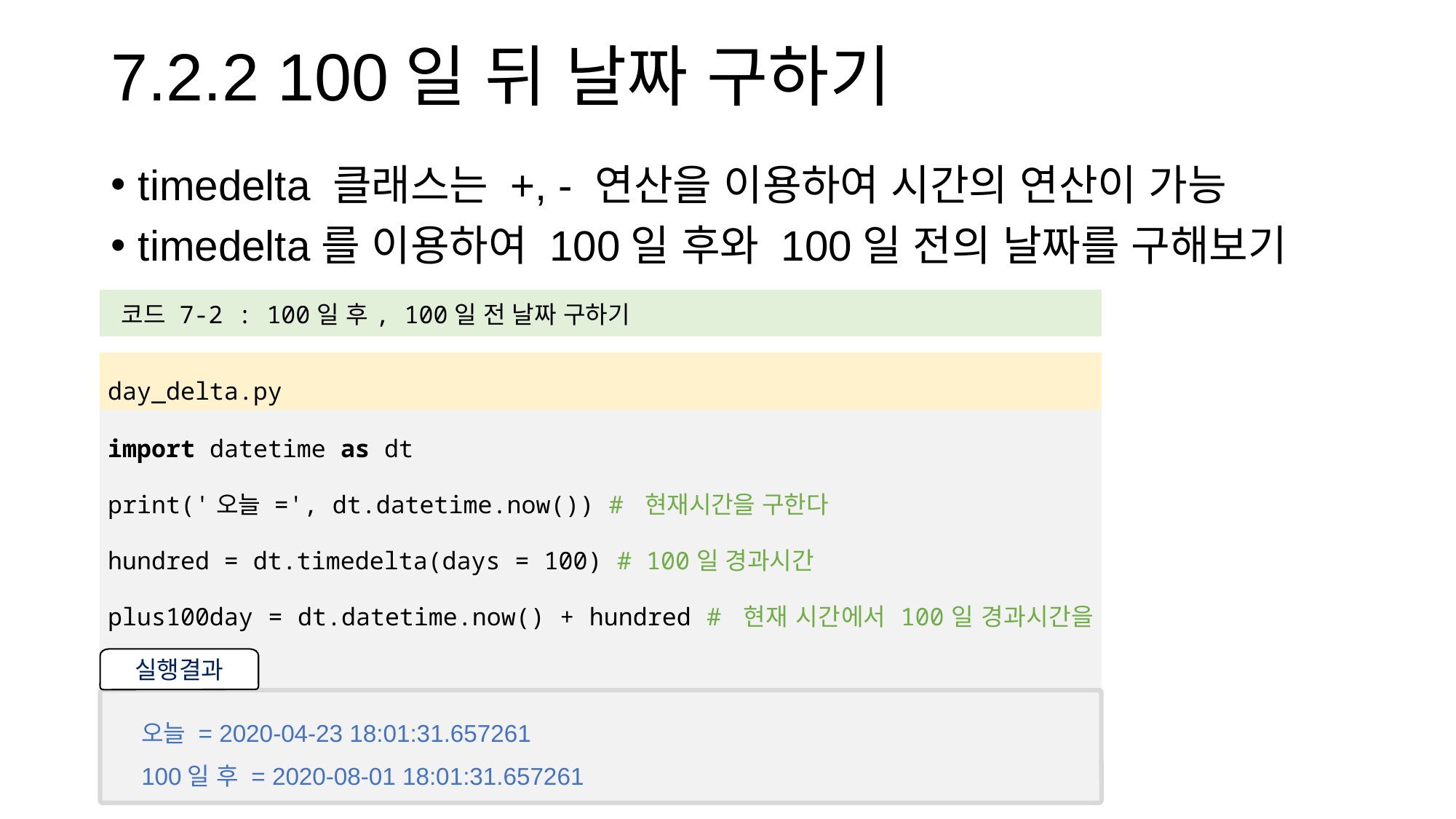

# 7.2.2 100일 뒤 날짜 구하기
timedelta 클래스는 +, - 연산을 이용하여 시간의 연산이 가능
timedelta를 이용하여 100일 후와 100일 전의 날짜를 구해보기

| 코드 7-2 : 100일 후, 100일 전 날짜 구하기 |
| --- |
|  |
| day\_delta.py |
| import datetime as dt print('오늘 =', dt.datetime.now()) # 현재시간을 구한다 hundred = dt.timedelta(days = 100) # 100일 경과시간 plus100day = dt.datetime.now() + hundred # 현재 시간에서 100일 경과시간을 더함 print('100일 후 =', plus100day) |
실행결과

오늘 = 2020-04-23 18:01:31.657261
100일 후 = 2020-08-01 18:01:31.657261